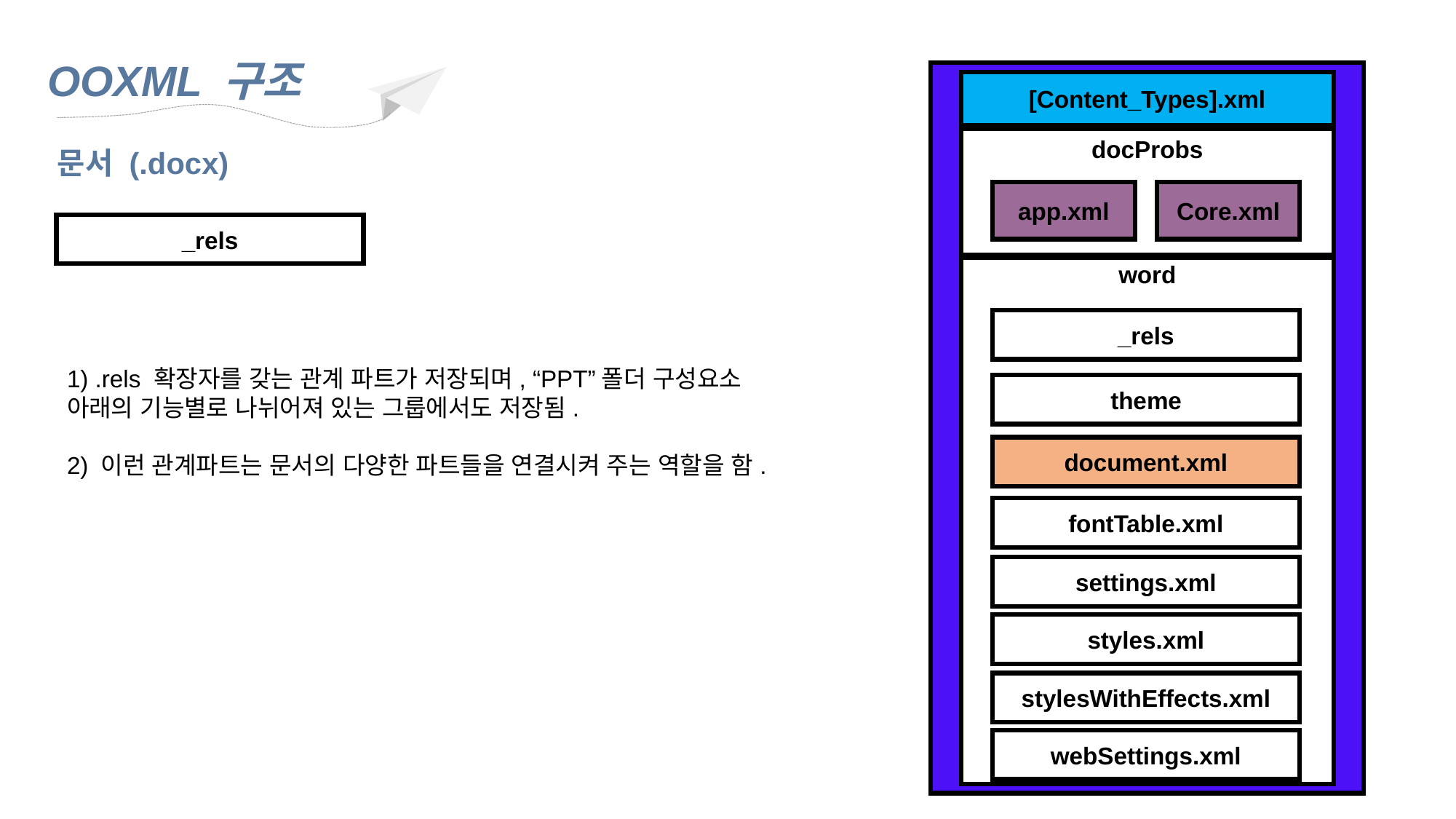

OOXML 구조

[Content_Types].xml
docProbs

Core.xml
app.xml

word

_rels
theme
document.xml
fontTable.xml
settings.xml
styles.xml
stylesWithEffects.xml
webSettings.xml

문서 (.docx)
_rels
1) .rels 확장자를 갖는 관계 파트가 저장되며, “PPT”폴더 구성요소 아래의 기능별로 나뉘어져 있는 그룹에서도 저장됨.

2) 이런 관계파트는 문서의 다양한 파트들을 연결시켜 주는 역할을 함.